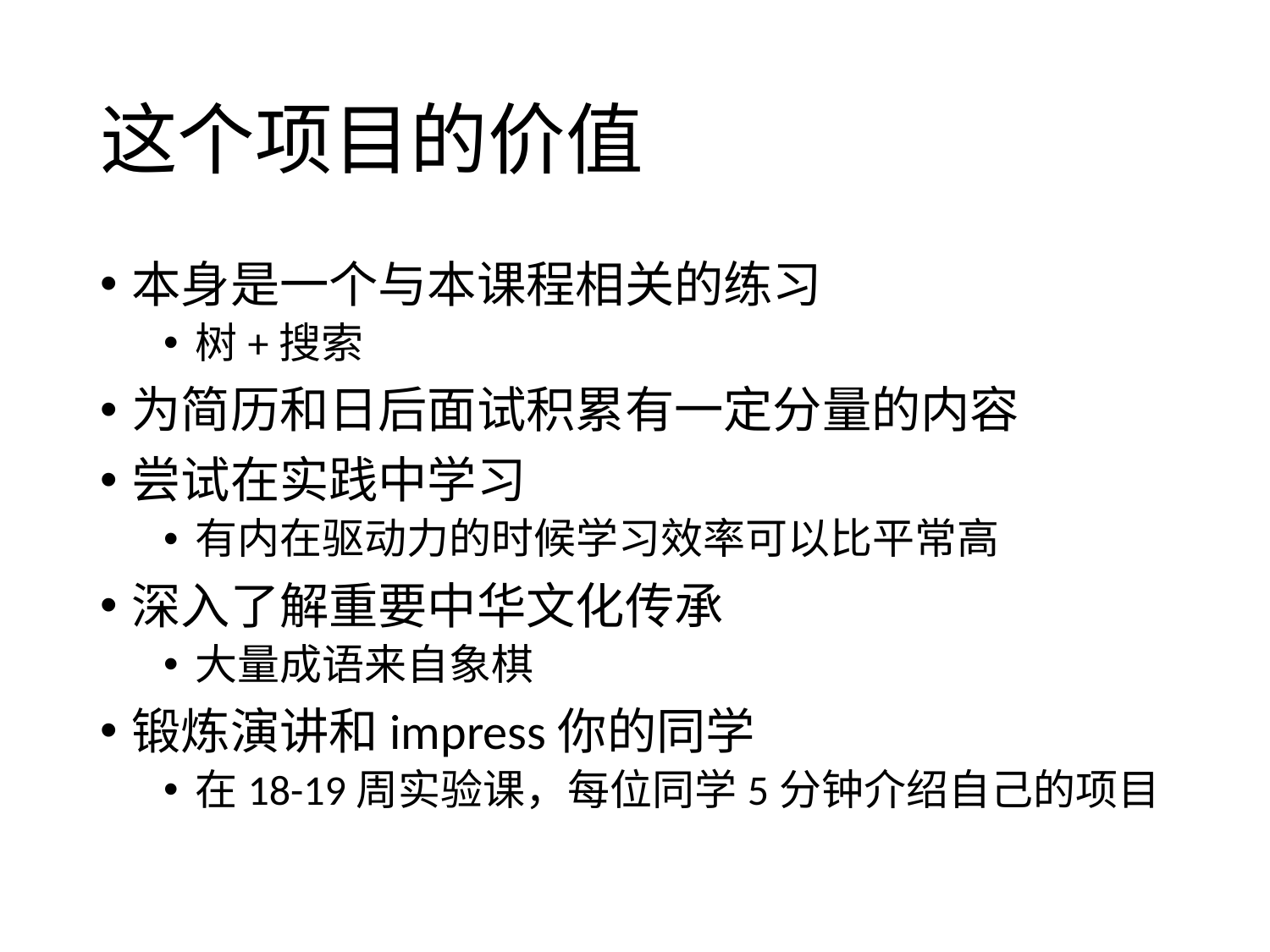

# 这个项目的价值
本身是一个与本课程相关的练习
树+搜索
为简历和日后面试积累有一定分量的内容
尝试在实践中学习
有内在驱动力的时候学习效率可以比平常高
深入了解重要中华文化传承
大量成语来自象棋
锻炼演讲和impress你的同学
在18-19周实验课，每位同学5分钟介绍自己的项目